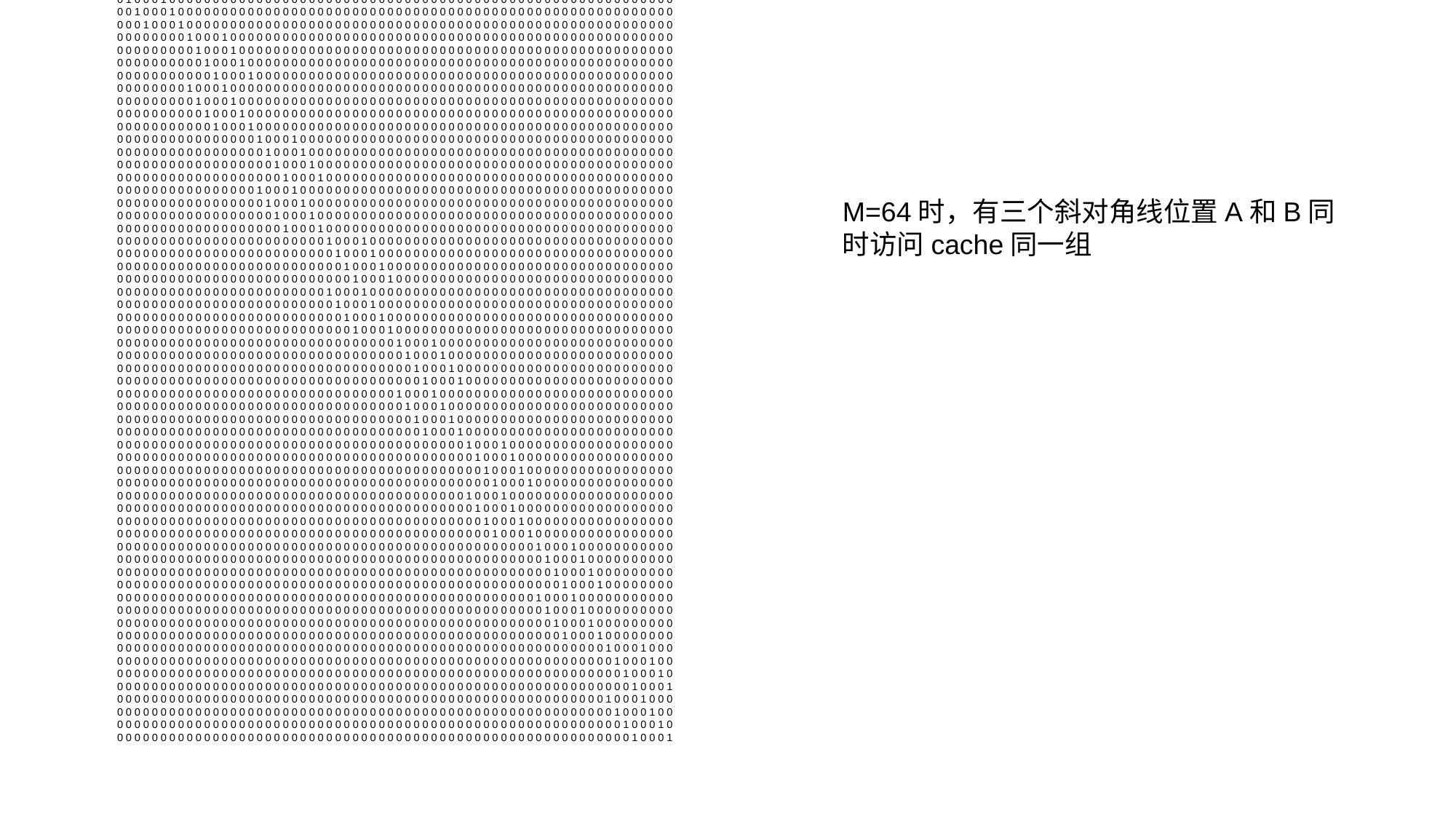

1 0 0 0 1 0 0 0 0 0 0 0 0 0 0 0 0 0 0 0 0 0 0 0 0 0 0 0 0 0 0 0 0 0 0 0 0 0 0 0 0 0 0 0 0 0 0 0 0 0 0 0 0 0 0 0 0 0 0 0 0 0 0 0
0 1 0 0 0 1 0 0 0 0 0 0 0 0 0 0 0 0 0 0 0 0 0 0 0 0 0 0 0 0 0 0 0 0 0 0 0 0 0 0 0 0 0 0 0 0 0 0 0 0 0 0 0 0 0 0 0 0 0 0 0 0 0 0
0 0 1 0 0 0 1 0 0 0 0 0 0 0 0 0 0 0 0 0 0 0 0 0 0 0 0 0 0 0 0 0 0 0 0 0 0 0 0 0 0 0 0 0 0 0 0 0 0 0 0 0 0 0 0 0 0 0 0 0 0 0 0 0
0 0 0 1 0 0 0 1 0 0 0 0 0 0 0 0 0 0 0 0 0 0 0 0 0 0 0 0 0 0 0 0 0 0 0 0 0 0 0 0 0 0 0 0 0 0 0 0 0 0 0 0 0 0 0 0 0 0 0 0 0 0 0 0
1 0 0 0 1 0 0 0 0 0 0 0 0 0 0 0 0 0 0 0 0 0 0 0 0 0 0 0 0 0 0 0 0 0 0 0 0 0 0 0 0 0 0 0 0 0 0 0 0 0 0 0 0 0 0 0 0 0 0 0 0 0 0 0
0 1 0 0 0 1 0 0 0 0 0 0 0 0 0 0 0 0 0 0 0 0 0 0 0 0 0 0 0 0 0 0 0 0 0 0 0 0 0 0 0 0 0 0 0 0 0 0 0 0 0 0 0 0 0 0 0 0 0 0 0 0 0 0
0 0 1 0 0 0 1 0 0 0 0 0 0 0 0 0 0 0 0 0 0 0 0 0 0 0 0 0 0 0 0 0 0 0 0 0 0 0 0 0 0 0 0 0 0 0 0 0 0 0 0 0 0 0 0 0 0 0 0 0 0 0 0 0
0 0 0 1 0 0 0 1 0 0 0 0 0 0 0 0 0 0 0 0 0 0 0 0 0 0 0 0 0 0 0 0 0 0 0 0 0 0 0 0 0 0 0 0 0 0 0 0 0 0 0 0 0 0 0 0 0 0 0 0 0 0 0 0
0 0 0 0 0 0 0 0 1 0 0 0 1 0 0 0 0 0 0 0 0 0 0 0 0 0 0 0 0 0 0 0 0 0 0 0 0 0 0 0 0 0 0 0 0 0 0 0 0 0 0 0 0 0 0 0 0 0 0 0 0 0 0 0
0 0 0 0 0 0 0 0 0 1 0 0 0 1 0 0 0 0 0 0 0 0 0 0 0 0 0 0 0 0 0 0 0 0 0 0 0 0 0 0 0 0 0 0 0 0 0 0 0 0 0 0 0 0 0 0 0 0 0 0 0 0 0 0
0 0 0 0 0 0 0 0 0 0 1 0 0 0 1 0 0 0 0 0 0 0 0 0 0 0 0 0 0 0 0 0 0 0 0 0 0 0 0 0 0 0 0 0 0 0 0 0 0 0 0 0 0 0 0 0 0 0 0 0 0 0 0 0
0 0 0 0 0 0 0 0 0 0 0 1 0 0 0 1 0 0 0 0 0 0 0 0 0 0 0 0 0 0 0 0 0 0 0 0 0 0 0 0 0 0 0 0 0 0 0 0 0 0 0 0 0 0 0 0 0 0 0 0 0 0 0 0
0 0 0 0 0 0 0 0 1 0 0 0 1 0 0 0 0 0 0 0 0 0 0 0 0 0 0 0 0 0 0 0 0 0 0 0 0 0 0 0 0 0 0 0 0 0 0 0 0 0 0 0 0 0 0 0 0 0 0 0 0 0 0 0
0 0 0 0 0 0 0 0 0 1 0 0 0 1 0 0 0 0 0 0 0 0 0 0 0 0 0 0 0 0 0 0 0 0 0 0 0 0 0 0 0 0 0 0 0 0 0 0 0 0 0 0 0 0 0 0 0 0 0 0 0 0 0 0
0 0 0 0 0 0 0 0 0 0 1 0 0 0 1 0 0 0 0 0 0 0 0 0 0 0 0 0 0 0 0 0 0 0 0 0 0 0 0 0 0 0 0 0 0 0 0 0 0 0 0 0 0 0 0 0 0 0 0 0 0 0 0 0
0 0 0 0 0 0 0 0 0 0 0 1 0 0 0 1 0 0 0 0 0 0 0 0 0 0 0 0 0 0 0 0 0 0 0 0 0 0 0 0 0 0 0 0 0 0 0 0 0 0 0 0 0 0 0 0 0 0 0 0 0 0 0 0
0 0 0 0 0 0 0 0 0 0 0 0 0 0 0 0 1 0 0 0 1 0 0 0 0 0 0 0 0 0 0 0 0 0 0 0 0 0 0 0 0 0 0 0 0 0 0 0 0 0 0 0 0 0 0 0 0 0 0 0 0 0 0 0
0 0 0 0 0 0 0 0 0 0 0 0 0 0 0 0 0 1 0 0 0 1 0 0 0 0 0 0 0 0 0 0 0 0 0 0 0 0 0 0 0 0 0 0 0 0 0 0 0 0 0 0 0 0 0 0 0 0 0 0 0 0 0 0
0 0 0 0 0 0 0 0 0 0 0 0 0 0 0 0 0 0 1 0 0 0 1 0 0 0 0 0 0 0 0 0 0 0 0 0 0 0 0 0 0 0 0 0 0 0 0 0 0 0 0 0 0 0 0 0 0 0 0 0 0 0 0 0
0 0 0 0 0 0 0 0 0 0 0 0 0 0 0 0 0 0 0 1 0 0 0 1 0 0 0 0 0 0 0 0 0 0 0 0 0 0 0 0 0 0 0 0 0 0 0 0 0 0 0 0 0 0 0 0 0 0 0 0 0 0 0 0
0 0 0 0 0 0 0 0 0 0 0 0 0 0 0 0 1 0 0 0 1 0 0 0 0 0 0 0 0 0 0 0 0 0 0 0 0 0 0 0 0 0 0 0 0 0 0 0 0 0 0 0 0 0 0 0 0 0 0 0 0 0 0 0
0 0 0 0 0 0 0 0 0 0 0 0 0 0 0 0 0 1 0 0 0 1 0 0 0 0 0 0 0 0 0 0 0 0 0 0 0 0 0 0 0 0 0 0 0 0 0 0 0 0 0 0 0 0 0 0 0 0 0 0 0 0 0 0
0 0 0 0 0 0 0 0 0 0 0 0 0 0 0 0 0 0 1 0 0 0 1 0 0 0 0 0 0 0 0 0 0 0 0 0 0 0 0 0 0 0 0 0 0 0 0 0 0 0 0 0 0 0 0 0 0 0 0 0 0 0 0 0
0 0 0 0 0 0 0 0 0 0 0 0 0 0 0 0 0 0 0 1 0 0 0 1 0 0 0 0 0 0 0 0 0 0 0 0 0 0 0 0 0 0 0 0 0 0 0 0 0 0 0 0 0 0 0 0 0 0 0 0 0 0 0 0
0 0 0 0 0 0 0 0 0 0 0 0 0 0 0 0 0 0 0 0 0 0 0 0 1 0 0 0 1 0 0 0 0 0 0 0 0 0 0 0 0 0 0 0 0 0 0 0 0 0 0 0 0 0 0 0 0 0 0 0 0 0 0 0
0 0 0 0 0 0 0 0 0 0 0 0 0 0 0 0 0 0 0 0 0 0 0 0 0 1 0 0 0 1 0 0 0 0 0 0 0 0 0 0 0 0 0 0 0 0 0 0 0 0 0 0 0 0 0 0 0 0 0 0 0 0 0 0
0 0 0 0 0 0 0 0 0 0 0 0 0 0 0 0 0 0 0 0 0 0 0 0 0 0 1 0 0 0 1 0 0 0 0 0 0 0 0 0 0 0 0 0 0 0 0 0 0 0 0 0 0 0 0 0 0 0 0 0 0 0 0 0
0 0 0 0 0 0 0 0 0 0 0 0 0 0 0 0 0 0 0 0 0 0 0 0 0 0 0 1 0 0 0 1 0 0 0 0 0 0 0 0 0 0 0 0 0 0 0 0 0 0 0 0 0 0 0 0 0 0 0 0 0 0 0 0
0 0 0 0 0 0 0 0 0 0 0 0 0 0 0 0 0 0 0 0 0 0 0 0 1 0 0 0 1 0 0 0 0 0 0 0 0 0 0 0 0 0 0 0 0 0 0 0 0 0 0 0 0 0 0 0 0 0 0 0 0 0 0 0
0 0 0 0 0 0 0 0 0 0 0 0 0 0 0 0 0 0 0 0 0 0 0 0 0 1 0 0 0 1 0 0 0 0 0 0 0 0 0 0 0 0 0 0 0 0 0 0 0 0 0 0 0 0 0 0 0 0 0 0 0 0 0 0
0 0 0 0 0 0 0 0 0 0 0 0 0 0 0 0 0 0 0 0 0 0 0 0 0 0 1 0 0 0 1 0 0 0 0 0 0 0 0 0 0 0 0 0 0 0 0 0 0 0 0 0 0 0 0 0 0 0 0 0 0 0 0 0
0 0 0 0 0 0 0 0 0 0 0 0 0 0 0 0 0 0 0 0 0 0 0 0 0 0 0 1 0 0 0 1 0 0 0 0 0 0 0 0 0 0 0 0 0 0 0 0 0 0 0 0 0 0 0 0 0 0 0 0 0 0 0 0
0 0 0 0 0 0 0 0 0 0 0 0 0 0 0 0 0 0 0 0 0 0 0 0 0 0 0 0 0 0 0 0 1 0 0 0 1 0 0 0 0 0 0 0 0 0 0 0 0 0 0 0 0 0 0 0 0 0 0 0 0 0 0 0
0 0 0 0 0 0 0 0 0 0 0 0 0 0 0 0 0 0 0 0 0 0 0 0 0 0 0 0 0 0 0 0 0 1 0 0 0 1 0 0 0 0 0 0 0 0 0 0 0 0 0 0 0 0 0 0 0 0 0 0 0 0 0 0
0 0 0 0 0 0 0 0 0 0 0 0 0 0 0 0 0 0 0 0 0 0 0 0 0 0 0 0 0 0 0 0 0 0 1 0 0 0 1 0 0 0 0 0 0 0 0 0 0 0 0 0 0 0 0 0 0 0 0 0 0 0 0 0
0 0 0 0 0 0 0 0 0 0 0 0 0 0 0 0 0 0 0 0 0 0 0 0 0 0 0 0 0 0 0 0 0 0 0 1 0 0 0 1 0 0 0 0 0 0 0 0 0 0 0 0 0 0 0 0 0 0 0 0 0 0 0 0
0 0 0 0 0 0 0 0 0 0 0 0 0 0 0 0 0 0 0 0 0 0 0 0 0 0 0 0 0 0 0 0 1 0 0 0 1 0 0 0 0 0 0 0 0 0 0 0 0 0 0 0 0 0 0 0 0 0 0 0 0 0 0 0
0 0 0 0 0 0 0 0 0 0 0 0 0 0 0 0 0 0 0 0 0 0 0 0 0 0 0 0 0 0 0 0 0 1 0 0 0 1 0 0 0 0 0 0 0 0 0 0 0 0 0 0 0 0 0 0 0 0 0 0 0 0 0 0
0 0 0 0 0 0 0 0 0 0 0 0 0 0 0 0 0 0 0 0 0 0 0 0 0 0 0 0 0 0 0 0 0 0 1 0 0 0 1 0 0 0 0 0 0 0 0 0 0 0 0 0 0 0 0 0 0 0 0 0 0 0 0 0
0 0 0 0 0 0 0 0 0 0 0 0 0 0 0 0 0 0 0 0 0 0 0 0 0 0 0 0 0 0 0 0 0 0 0 1 0 0 0 1 0 0 0 0 0 0 0 0 0 0 0 0 0 0 0 0 0 0 0 0 0 0 0 0
0 0 0 0 0 0 0 0 0 0 0 0 0 0 0 0 0 0 0 0 0 0 0 0 0 0 0 0 0 0 0 0 0 0 0 0 0 0 0 0 1 0 0 0 1 0 0 0 0 0 0 0 0 0 0 0 0 0 0 0 0 0 0 0
0 0 0 0 0 0 0 0 0 0 0 0 0 0 0 0 0 0 0 0 0 0 0 0 0 0 0 0 0 0 0 0 0 0 0 0 0 0 0 0 0 1 0 0 0 1 0 0 0 0 0 0 0 0 0 0 0 0 0 0 0 0 0 0
0 0 0 0 0 0 0 0 0 0 0 0 0 0 0 0 0 0 0 0 0 0 0 0 0 0 0 0 0 0 0 0 0 0 0 0 0 0 0 0 0 0 1 0 0 0 1 0 0 0 0 0 0 0 0 0 0 0 0 0 0 0 0 0
0 0 0 0 0 0 0 0 0 0 0 0 0 0 0 0 0 0 0 0 0 0 0 0 0 0 0 0 0 0 0 0 0 0 0 0 0 0 0 0 0 0 0 1 0 0 0 1 0 0 0 0 0 0 0 0 0 0 0 0 0 0 0 0
0 0 0 0 0 0 0 0 0 0 0 0 0 0 0 0 0 0 0 0 0 0 0 0 0 0 0 0 0 0 0 0 0 0 0 0 0 0 0 0 1 0 0 0 1 0 0 0 0 0 0 0 0 0 0 0 0 0 0 0 0 0 0 0
0 0 0 0 0 0 0 0 0 0 0 0 0 0 0 0 0 0 0 0 0 0 0 0 0 0 0 0 0 0 0 0 0 0 0 0 0 0 0 0 0 1 0 0 0 1 0 0 0 0 0 0 0 0 0 0 0 0 0 0 0 0 0 0
0 0 0 0 0 0 0 0 0 0 0 0 0 0 0 0 0 0 0 0 0 0 0 0 0 0 0 0 0 0 0 0 0 0 0 0 0 0 0 0 0 0 1 0 0 0 1 0 0 0 0 0 0 0 0 0 0 0 0 0 0 0 0 0
0 0 0 0 0 0 0 0 0 0 0 0 0 0 0 0 0 0 0 0 0 0 0 0 0 0 0 0 0 0 0 0 0 0 0 0 0 0 0 0 0 0 0 1 0 0 0 1 0 0 0 0 0 0 0 0 0 0 0 0 0 0 0 0
0 0 0 0 0 0 0 0 0 0 0 0 0 0 0 0 0 0 0 0 0 0 0 0 0 0 0 0 0 0 0 0 0 0 0 0 0 0 0 0 0 0 0 0 0 0 0 0 1 0 0 0 1 0 0 0 0 0 0 0 0 0 0 0
0 0 0 0 0 0 0 0 0 0 0 0 0 0 0 0 0 0 0 0 0 0 0 0 0 0 0 0 0 0 0 0 0 0 0 0 0 0 0 0 0 0 0 0 0 0 0 0 0 1 0 0 0 1 0 0 0 0 0 0 0 0 0 0
0 0 0 0 0 0 0 0 0 0 0 0 0 0 0 0 0 0 0 0 0 0 0 0 0 0 0 0 0 0 0 0 0 0 0 0 0 0 0 0 0 0 0 0 0 0 0 0 0 0 1 0 0 0 1 0 0 0 0 0 0 0 0 0
0 0 0 0 0 0 0 0 0 0 0 0 0 0 0 0 0 0 0 0 0 0 0 0 0 0 0 0 0 0 0 0 0 0 0 0 0 0 0 0 0 0 0 0 0 0 0 0 0 0 0 1 0 0 0 1 0 0 0 0 0 0 0 0
0 0 0 0 0 0 0 0 0 0 0 0 0 0 0 0 0 0 0 0 0 0 0 0 0 0 0 0 0 0 0 0 0 0 0 0 0 0 0 0 0 0 0 0 0 0 0 0 1 0 0 0 1 0 0 0 0 0 0 0 0 0 0 0
0 0 0 0 0 0 0 0 0 0 0 0 0 0 0 0 0 0 0 0 0 0 0 0 0 0 0 0 0 0 0 0 0 0 0 0 0 0 0 0 0 0 0 0 0 0 0 0 0 1 0 0 0 1 0 0 0 0 0 0 0 0 0 0
0 0 0 0 0 0 0 0 0 0 0 0 0 0 0 0 0 0 0 0 0 0 0 0 0 0 0 0 0 0 0 0 0 0 0 0 0 0 0 0 0 0 0 0 0 0 0 0 0 0 1 0 0 0 1 0 0 0 0 0 0 0 0 0
0 0 0 0 0 0 0 0 0 0 0 0 0 0 0 0 0 0 0 0 0 0 0 0 0 0 0 0 0 0 0 0 0 0 0 0 0 0 0 0 0 0 0 0 0 0 0 0 0 0 0 1 0 0 0 1 0 0 0 0 0 0 0 0
0 0 0 0 0 0 0 0 0 0 0 0 0 0 0 0 0 0 0 0 0 0 0 0 0 0 0 0 0 0 0 0 0 0 0 0 0 0 0 0 0 0 0 0 0 0 0 0 0 0 0 0 0 0 0 0 1 0 0 0 1 0 0 0
0 0 0 0 0 0 0 0 0 0 0 0 0 0 0 0 0 0 0 0 0 0 0 0 0 0 0 0 0 0 0 0 0 0 0 0 0 0 0 0 0 0 0 0 0 0 0 0 0 0 0 0 0 0 0 0 0 1 0 0 0 1 0 0
0 0 0 0 0 0 0 0 0 0 0 0 0 0 0 0 0 0 0 0 0 0 0 0 0 0 0 0 0 0 0 0 0 0 0 0 0 0 0 0 0 0 0 0 0 0 0 0 0 0 0 0 0 0 0 0 0 0 1 0 0 0 1 0
0 0 0 0 0 0 0 0 0 0 0 0 0 0 0 0 0 0 0 0 0 0 0 0 0 0 0 0 0 0 0 0 0 0 0 0 0 0 0 0 0 0 0 0 0 0 0 0 0 0 0 0 0 0 0 0 0 0 0 1 0 0 0 1
0 0 0 0 0 0 0 0 0 0 0 0 0 0 0 0 0 0 0 0 0 0 0 0 0 0 0 0 0 0 0 0 0 0 0 0 0 0 0 0 0 0 0 0 0 0 0 0 0 0 0 0 0 0 0 0 1 0 0 0 1 0 0 0
0 0 0 0 0 0 0 0 0 0 0 0 0 0 0 0 0 0 0 0 0 0 0 0 0 0 0 0 0 0 0 0 0 0 0 0 0 0 0 0 0 0 0 0 0 0 0 0 0 0 0 0 0 0 0 0 0 1 0 0 0 1 0 0
0 0 0 0 0 0 0 0 0 0 0 0 0 0 0 0 0 0 0 0 0 0 0 0 0 0 0 0 0 0 0 0 0 0 0 0 0 0 0 0 0 0 0 0 0 0 0 0 0 0 0 0 0 0 0 0 0 0 1 0 0 0 1 0
0 0 0 0 0 0 0 0 0 0 0 0 0 0 0 0 0 0 0 0 0 0 0 0 0 0 0 0 0 0 0 0 0 0 0 0 0 0 0 0 0 0 0 0 0 0 0 0 0 0 0 0 0 0 0 0 0 0 0 1 0 0 0 1
M=64时，有三个斜对角线位置A和B同时访问cache同一组